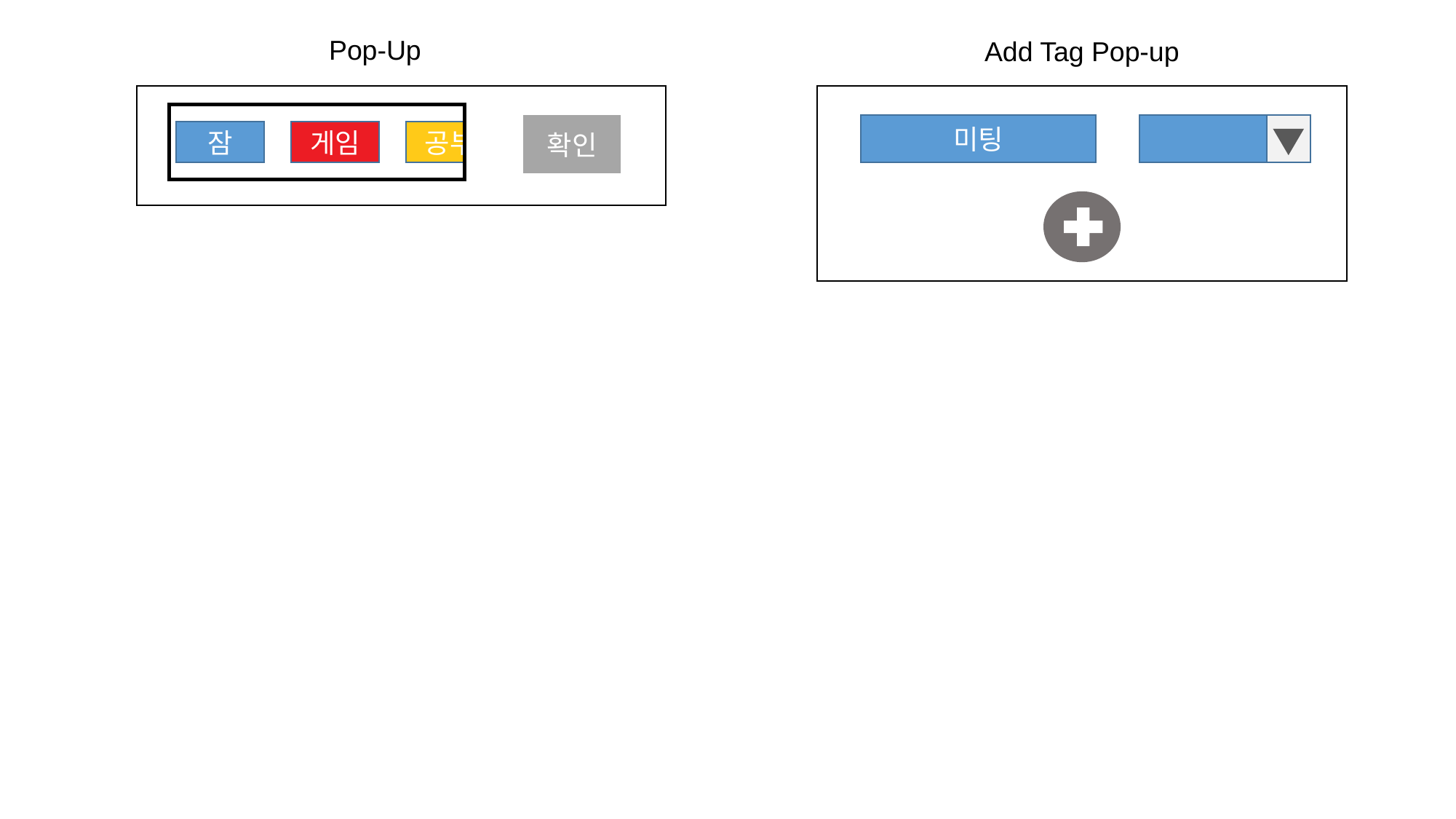

Pop-Up
Add Tag Pop-up

확인
미팅

잠
게임
공부